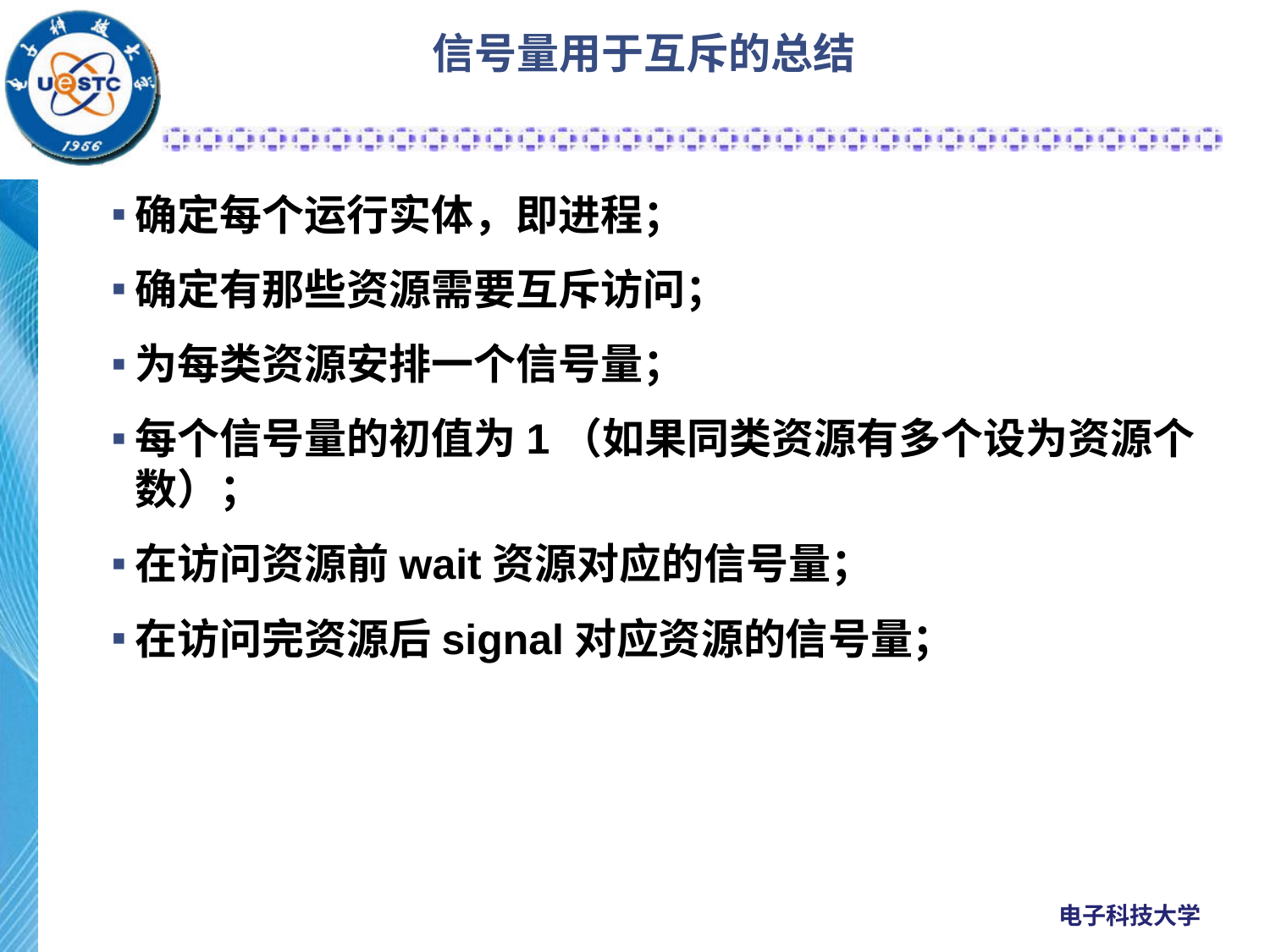

# 信号量用于互斥的总结
确定每个运行实体，即进程；
确定有那些资源需要互斥访问；
为每类资源安排一个信号量；
每个信号量的初值为1（如果同类资源有多个设为资源个数）；
在访问资源前wait资源对应的信号量；
在访问完资源后signal对应资源的信号量；